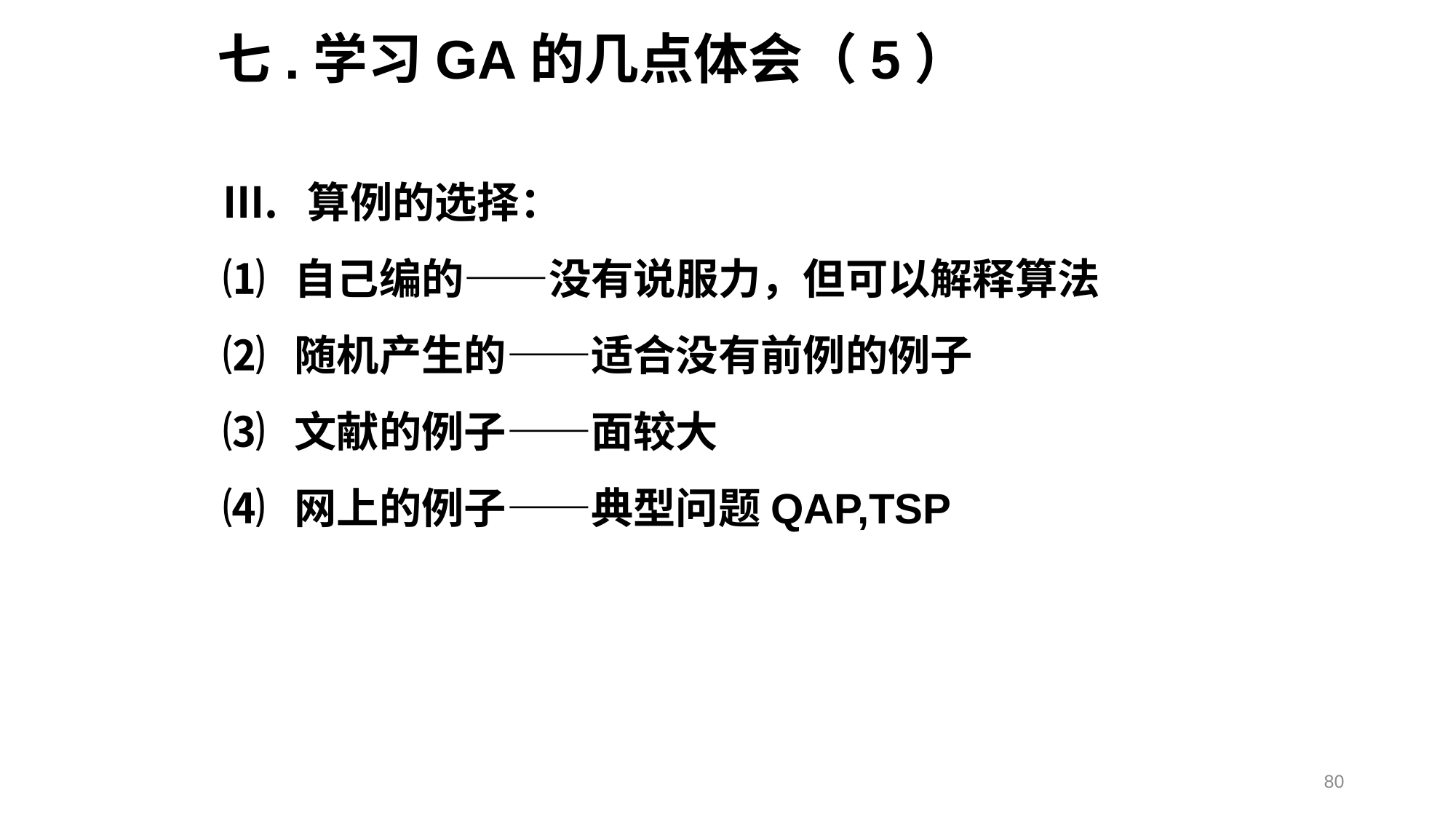

# 七.学习GA的几点体会（5）
算例的选择：
⑴  自己编的——没有说服力，但可以解释算法
⑵  随机产生的——适合没有前例的例子
⑶  文献的例子——面较大
⑷  网上的例子——典型问题QAP,TSP
80